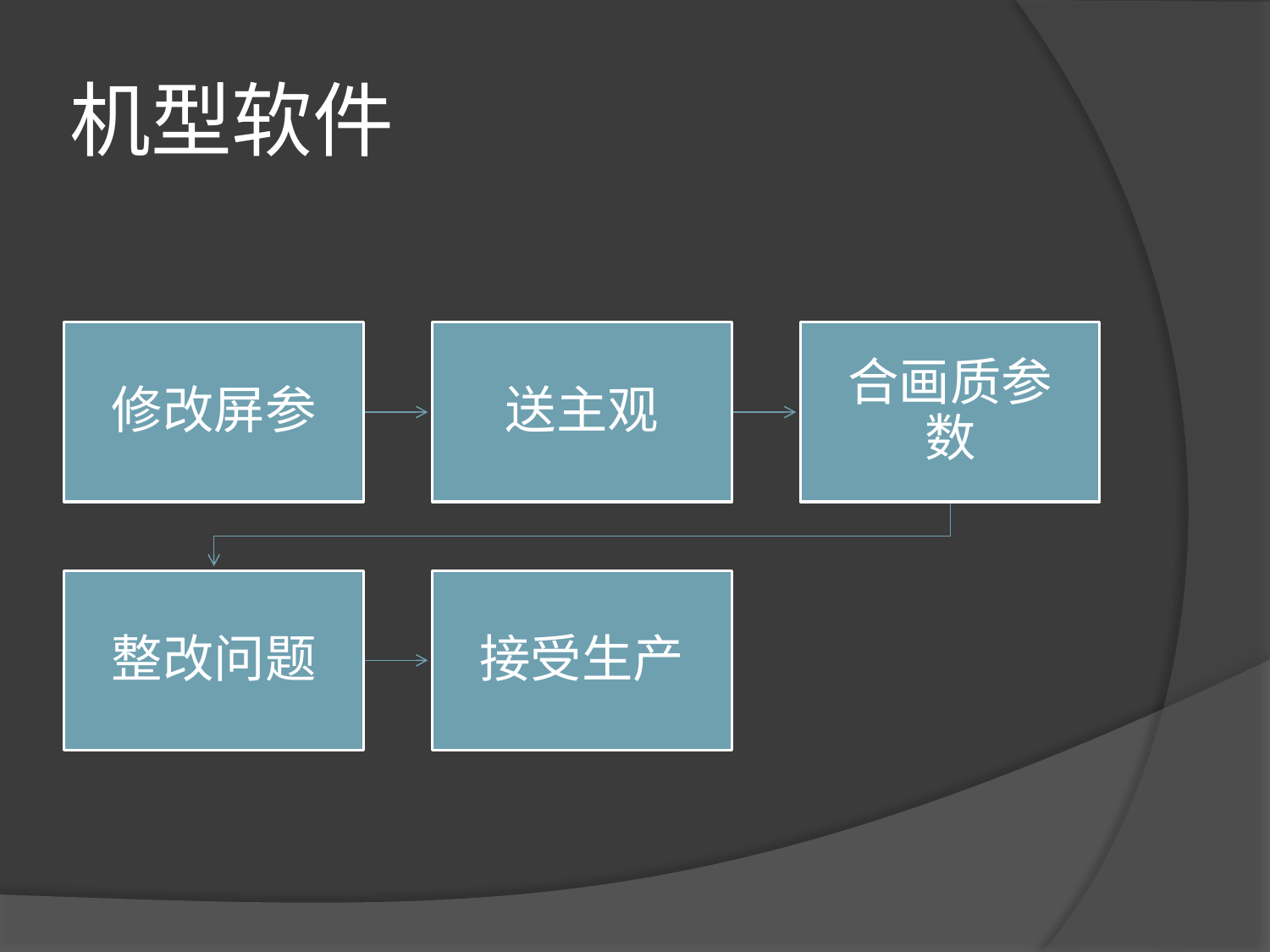

# 机型软件

修改屏参

送主观

合画质参数

整改问题
接受生产